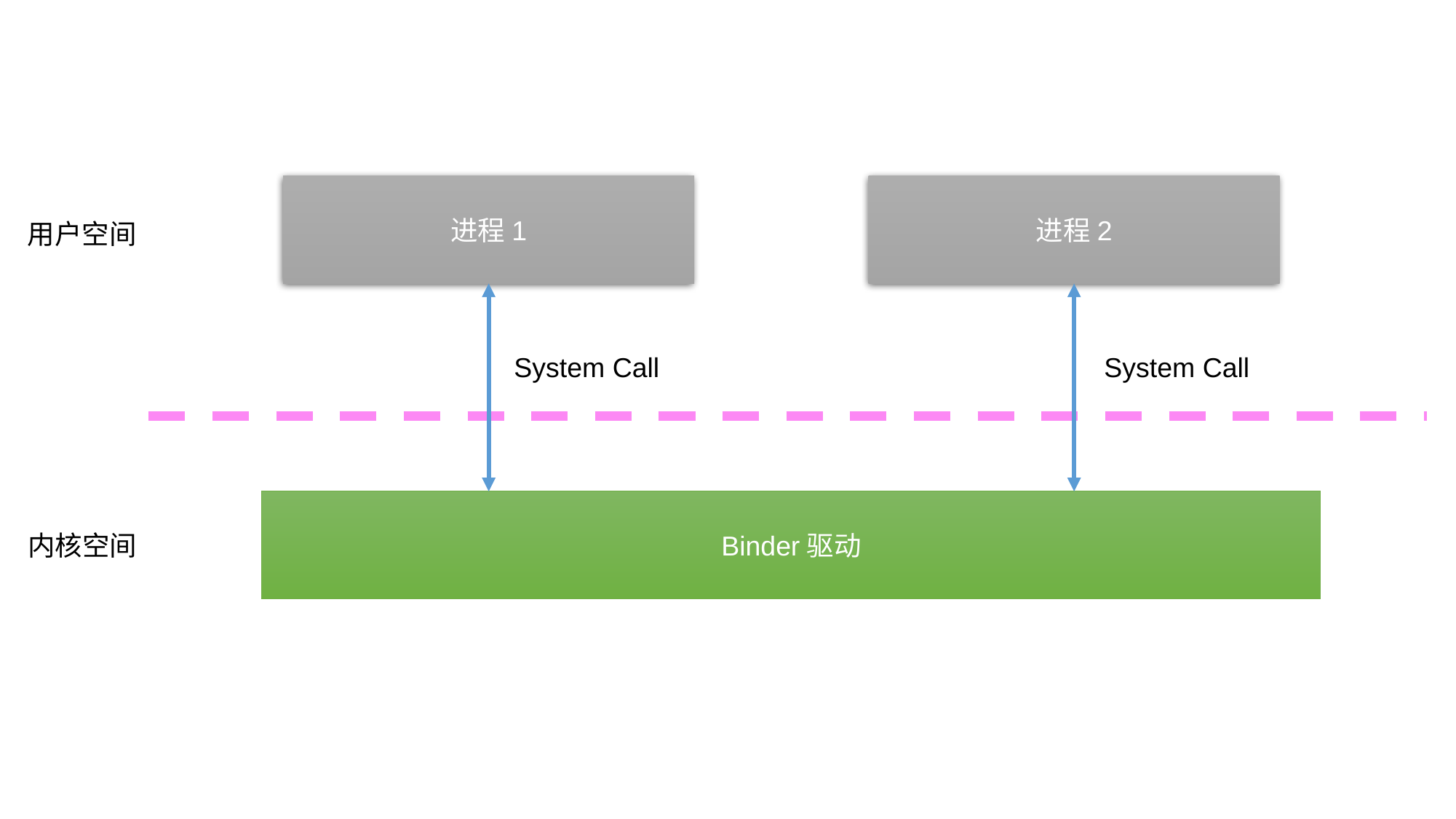

进程1
进程2
用户空间
System Call
System Call
Binder驱动
内核空间